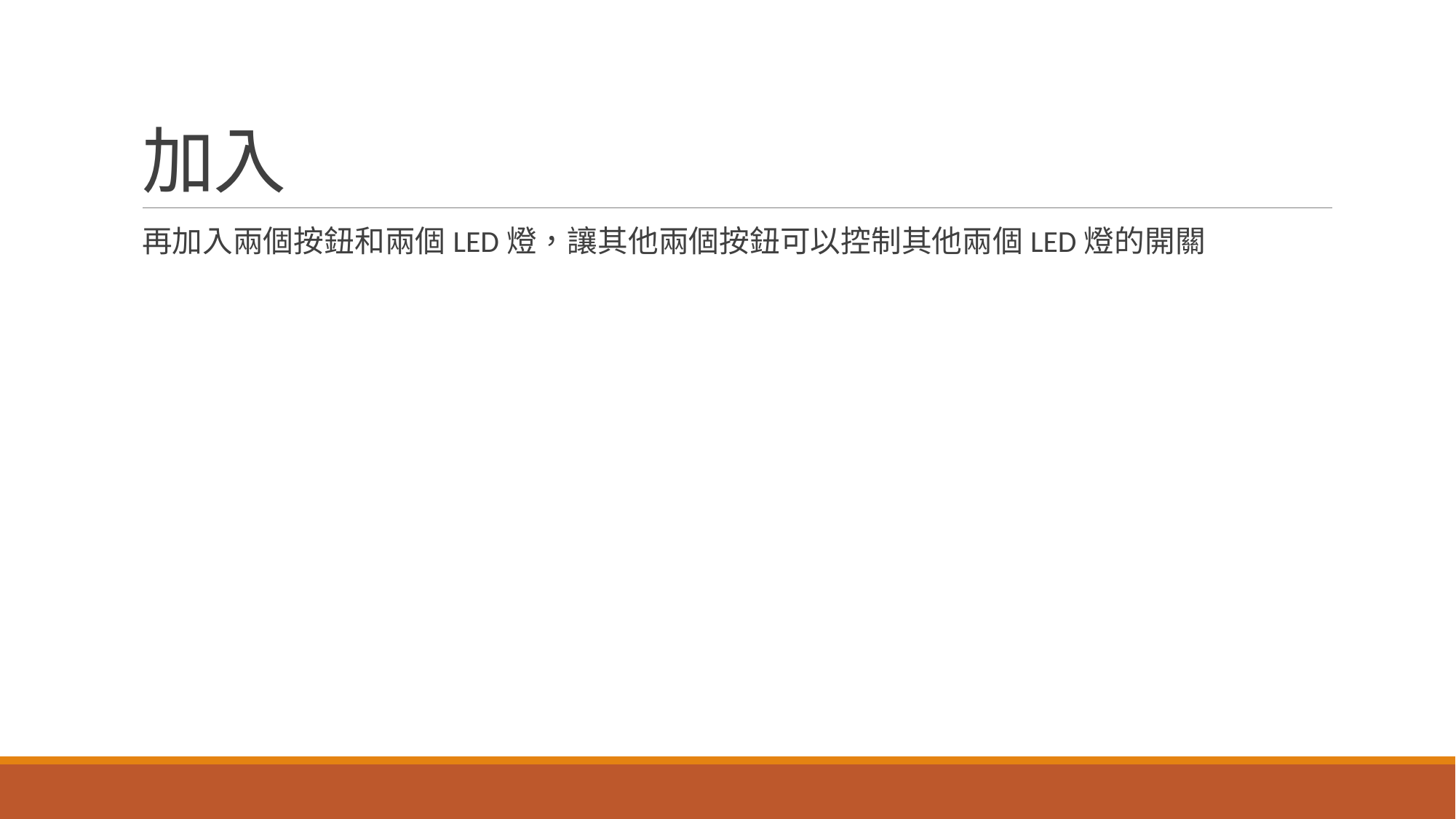

# 加入
再加入兩個按鈕和兩個LED燈，讓其他兩個按鈕可以控制其他兩個LED燈的開關